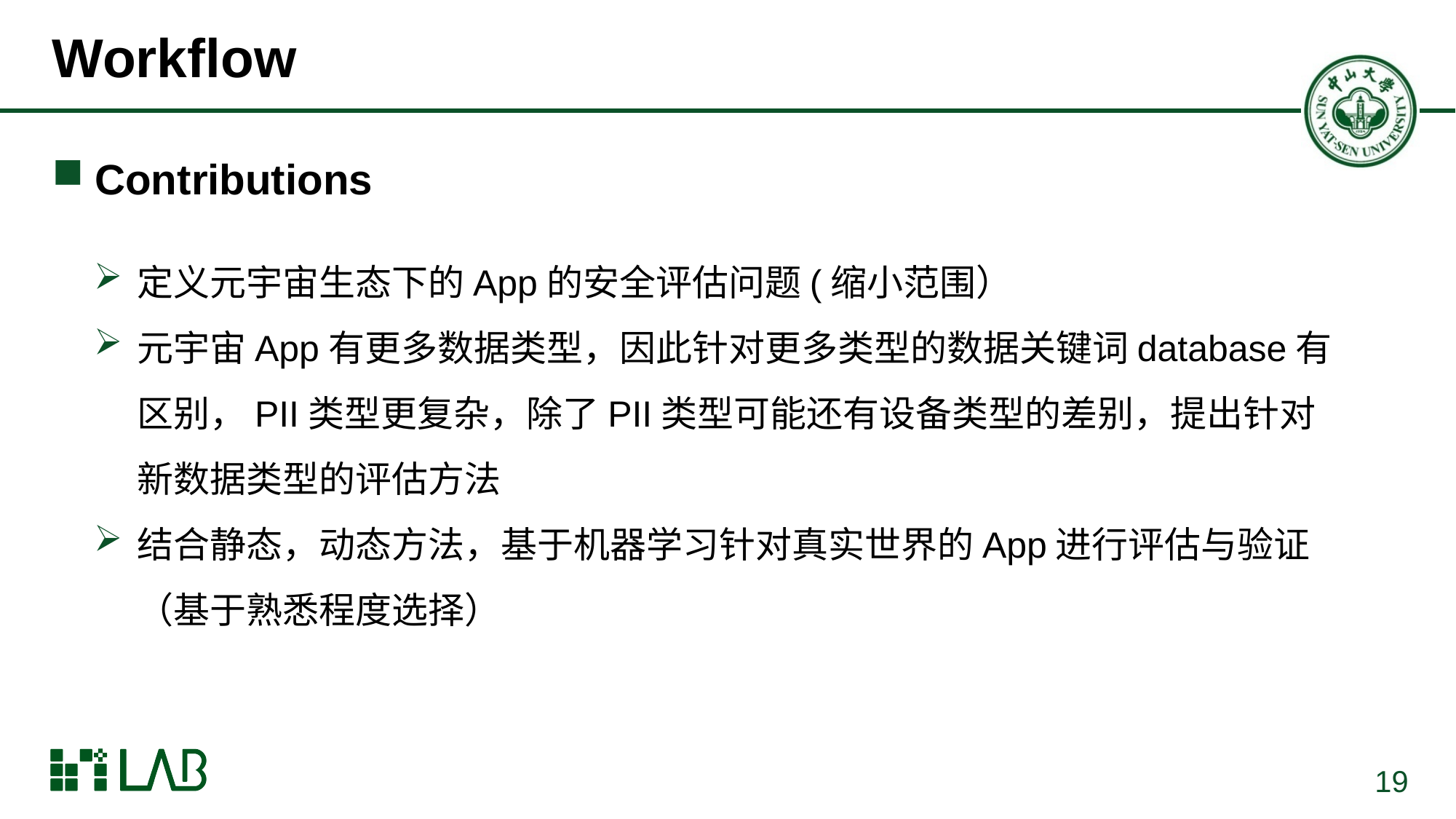

# Workflow
Contributions
定义元宇宙生态下的App的安全评估问题(缩小范围）
元宇宙App有更多数据类型，因此针对更多类型的数据关键词database有区别，PII类型更复杂，除了PII类型可能还有设备类型的差别，提出针对新数据类型的评估方法
结合静态，动态方法，基于机器学习针对真实世界的App进行评估与验证（基于熟悉程度选择）

19